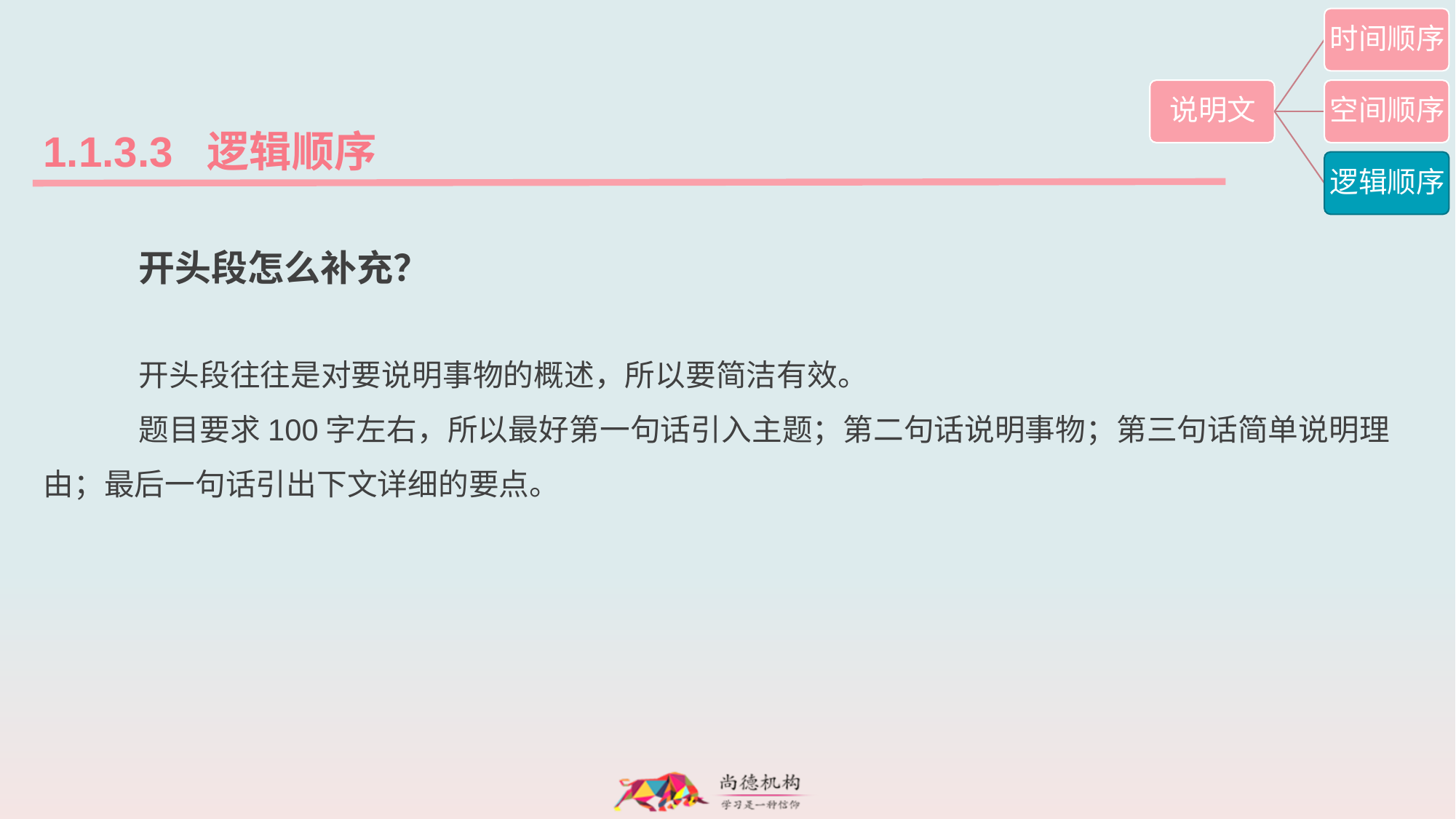

说明文

时间顺序

空间顺序

逻辑顺序
1.1.3.3  逻辑顺序
开头段怎么补充？

开头段往往是对要说明事物的概述，所以要简洁有效。
题目要求100字左右，所以最好第一句话引入主题；第二句话说明事物；第三句话简单说明理由；最后一句话引出下文详细的要点。